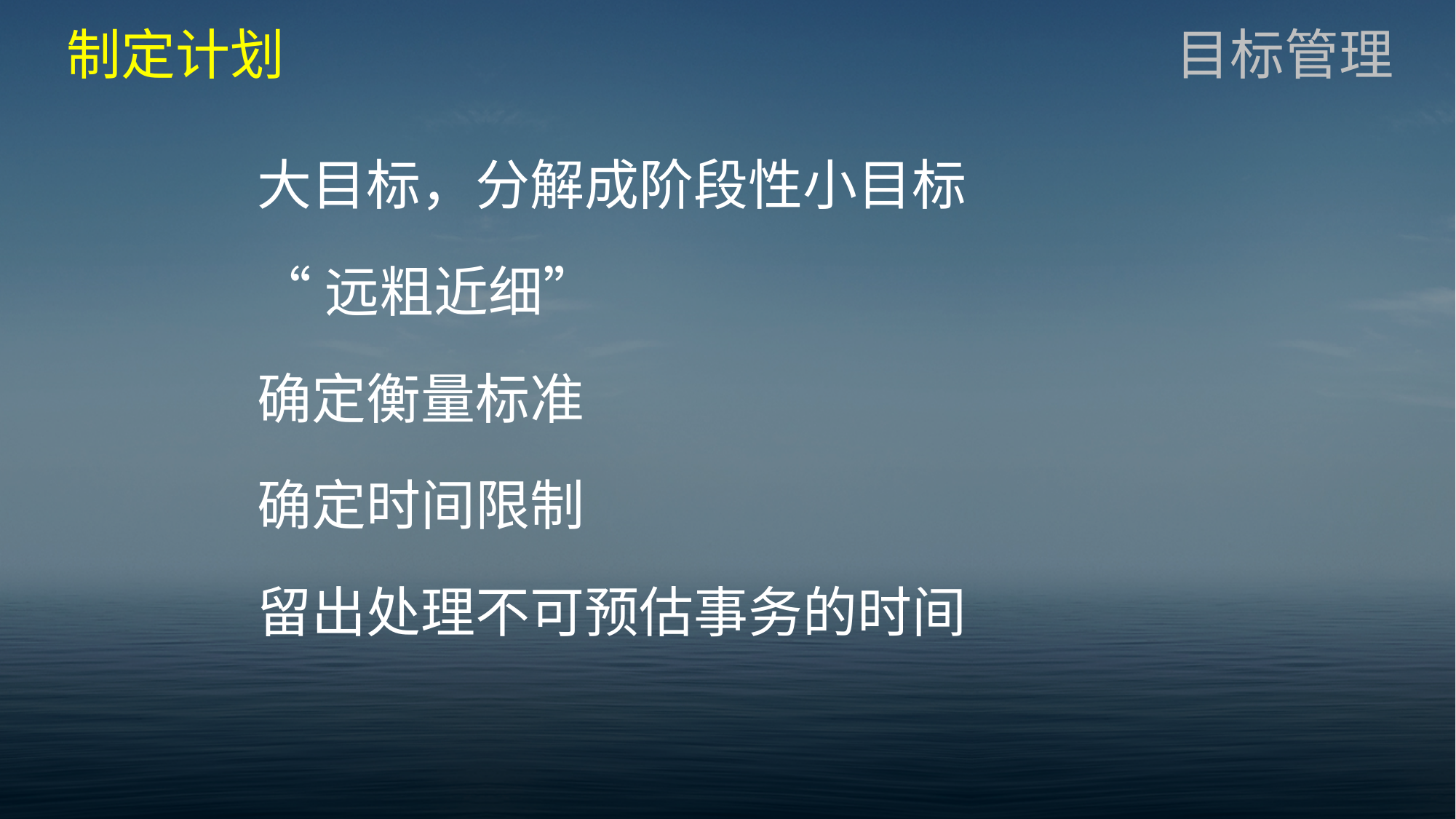

制定计划
目标管理
大目标，分解成阶段性小目标
“远粗近细”
确定衡量标准
确定时间限制
留出处理不可预估事务的时间